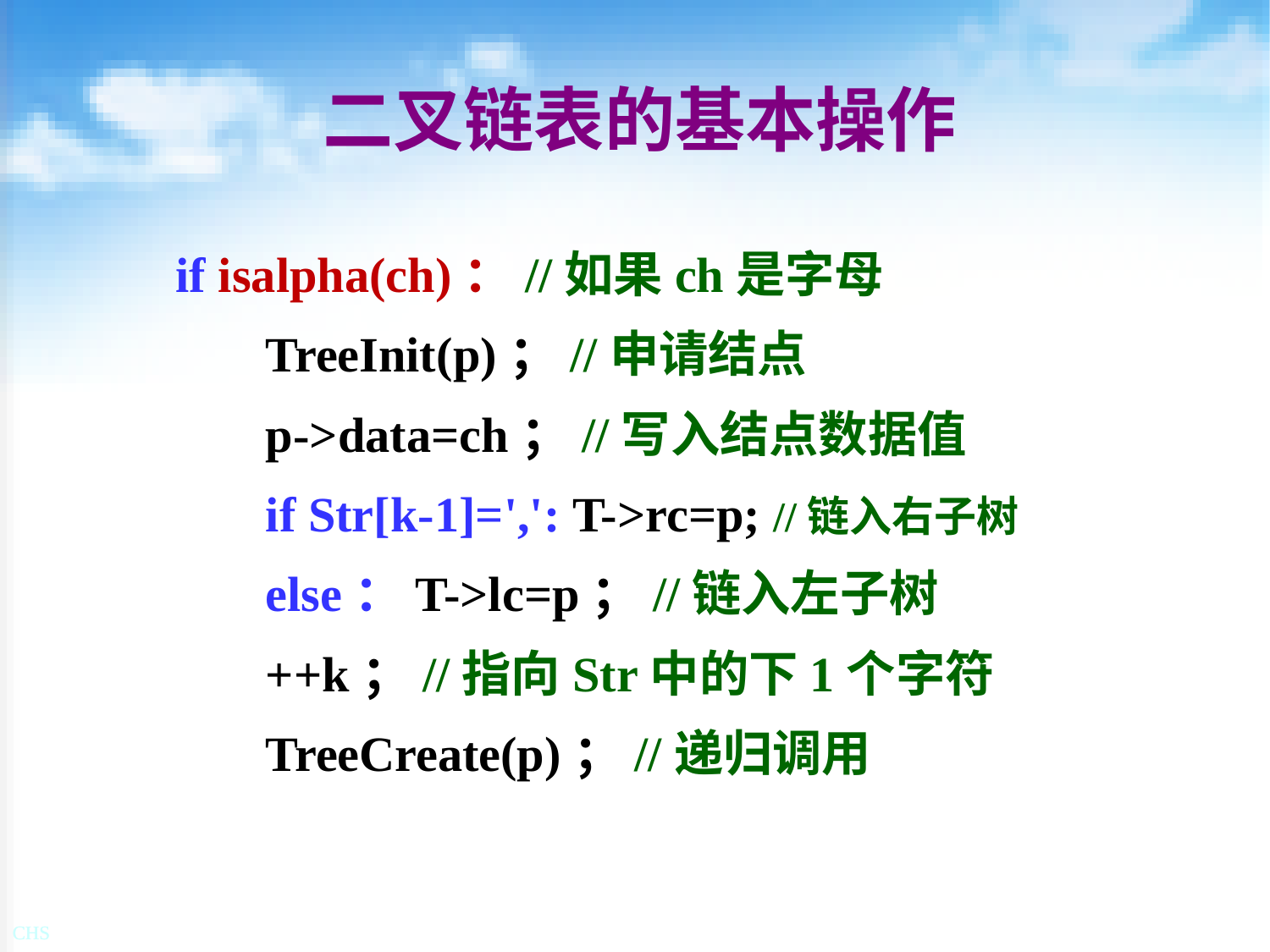

# 二叉链表的基本操作
   if isalpha(ch)：//如果ch是字母
	TreeInit(p)；//申请结点
	p->data=ch；//写入结点数据值
	if Str[k-1]=',': T->rc=p; //链入右子树
	else：T->lc=p；//链入左子树
	++k；//指向Str中的下1个字符
	TreeCreate(p)；//递归调用
38